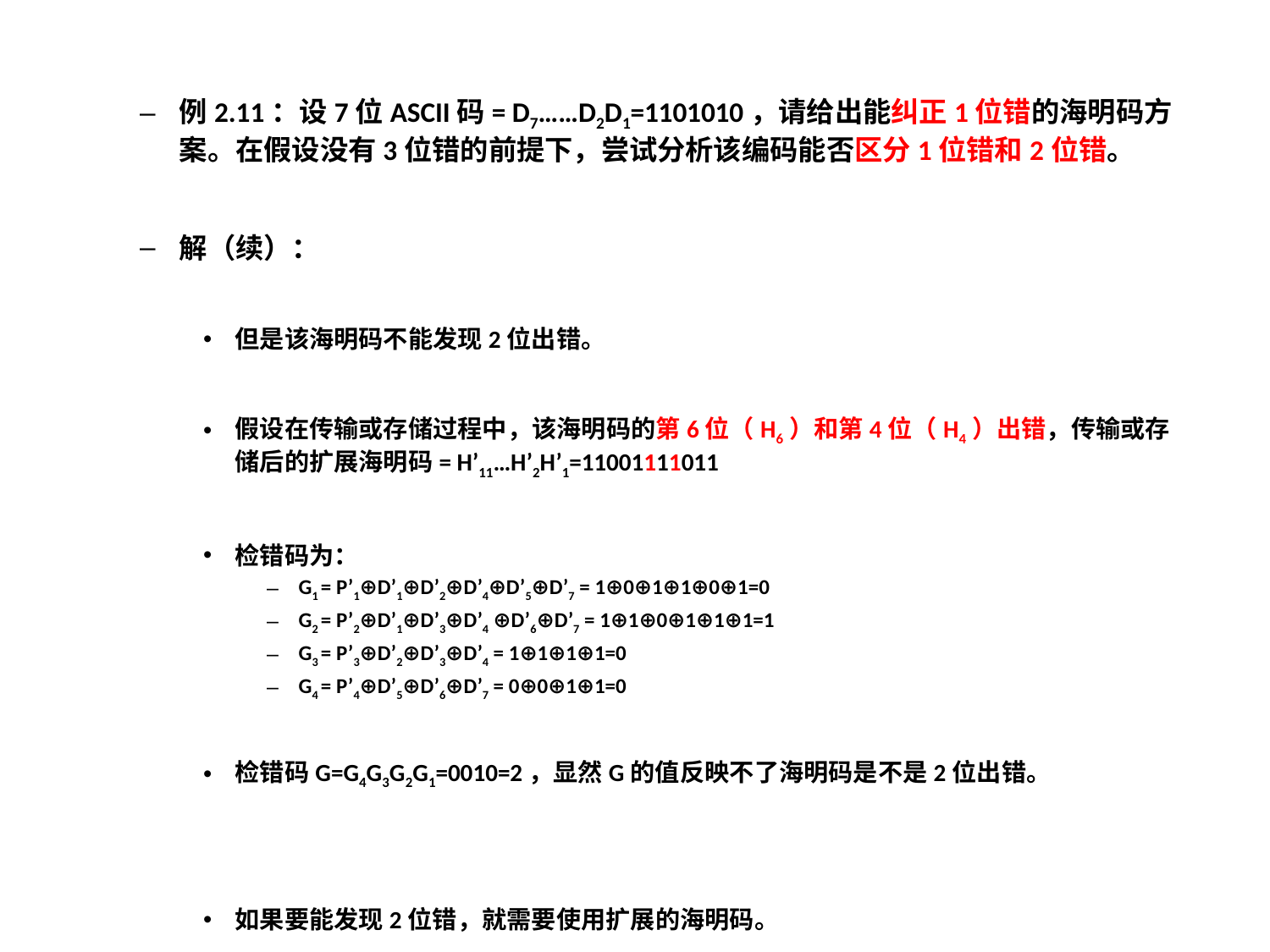

例2.11：设7位ASCII码= D7……D2D1=1101010，请给出能纠正1位错的海明码方案。在假设没有3位错的前提下，尝试分析该编码能否区分1位错和2位错。

解（续）：

但是该海明码不能发现2位出错。

假设在传输或存储过程中，该海明码的第6位（H6）和第4位（H4）出错，传输或存储后的扩展海明码= H’11…H’2H’1=11001111011

检错码为：
G1 = P’1⊕D’1⊕D’2⊕D’4⊕D’5⊕D’7 = 1⊕0⊕1⊕1⊕0⊕1=0
G2 = P’2⊕D’1⊕D’3⊕D’4 ⊕D’6⊕D’7 = 1⊕1⊕0⊕1⊕1⊕1=1
G3 = P’3⊕D’2⊕D’3⊕D’4 = 1⊕1⊕1⊕1=0
G4 = P’4⊕D’5⊕D’6⊕D’7 = 0⊕0⊕1⊕1=0

检错码G=G4G3G2G1=0010=2，显然G的值反映不了海明码是不是2位出错。

如果要能发现2位错，就需要使用扩展的海明码。